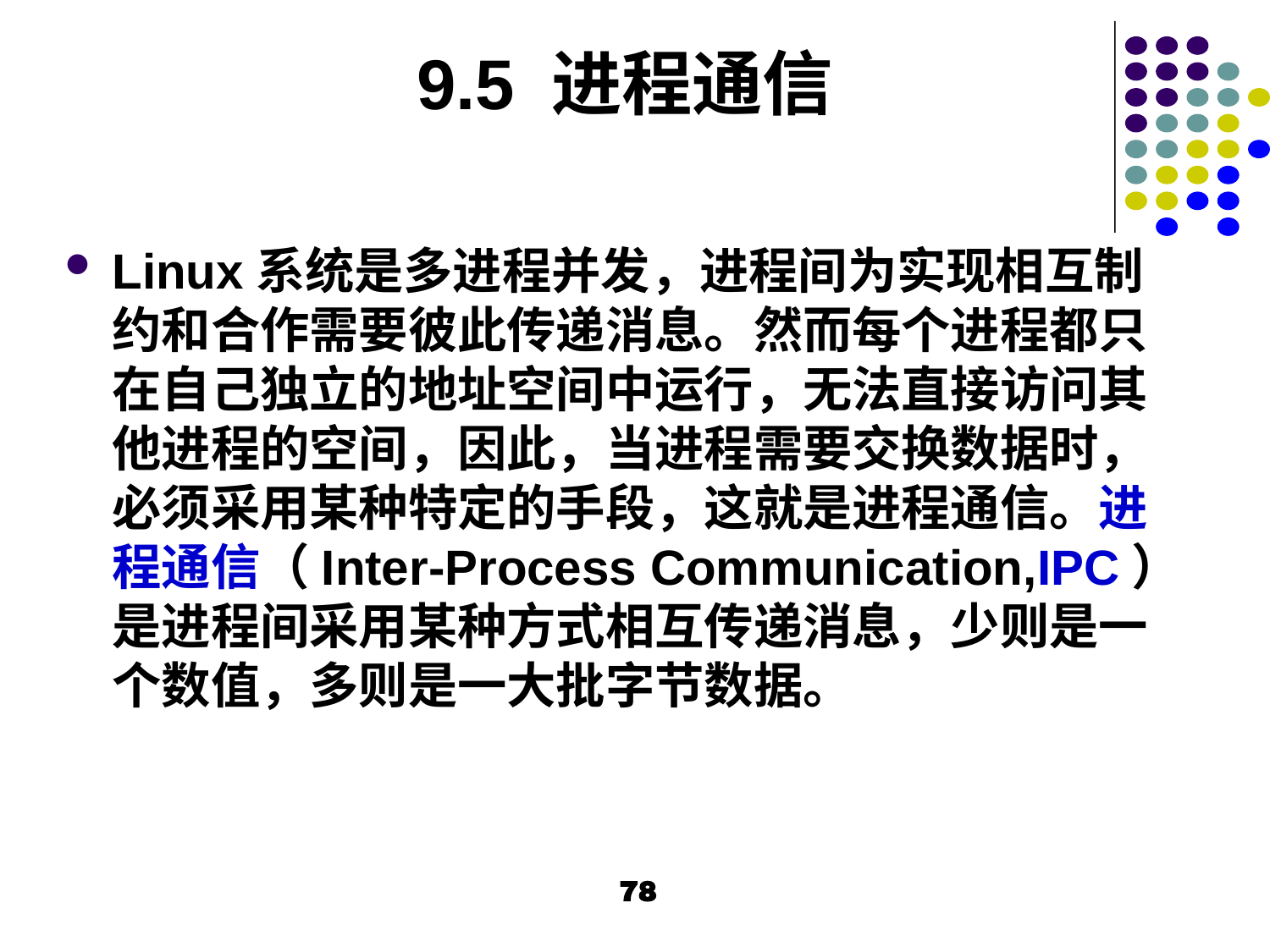

9.5 进程通信
Linux系统是多进程并发，进程间为实现相互制约和合作需要彼此传递消息。然而每个进程都只在自己独立的地址空间中运行，无法直接访问其他进程的空间，因此，当进程需要交换数据时，必须采用某种特定的手段，这就是进程通信。进程通信（Inter-Process Communication,IPC）是进程间采用某种方式相互传递消息，少则是一个数值，多则是一大批字节数据。
78